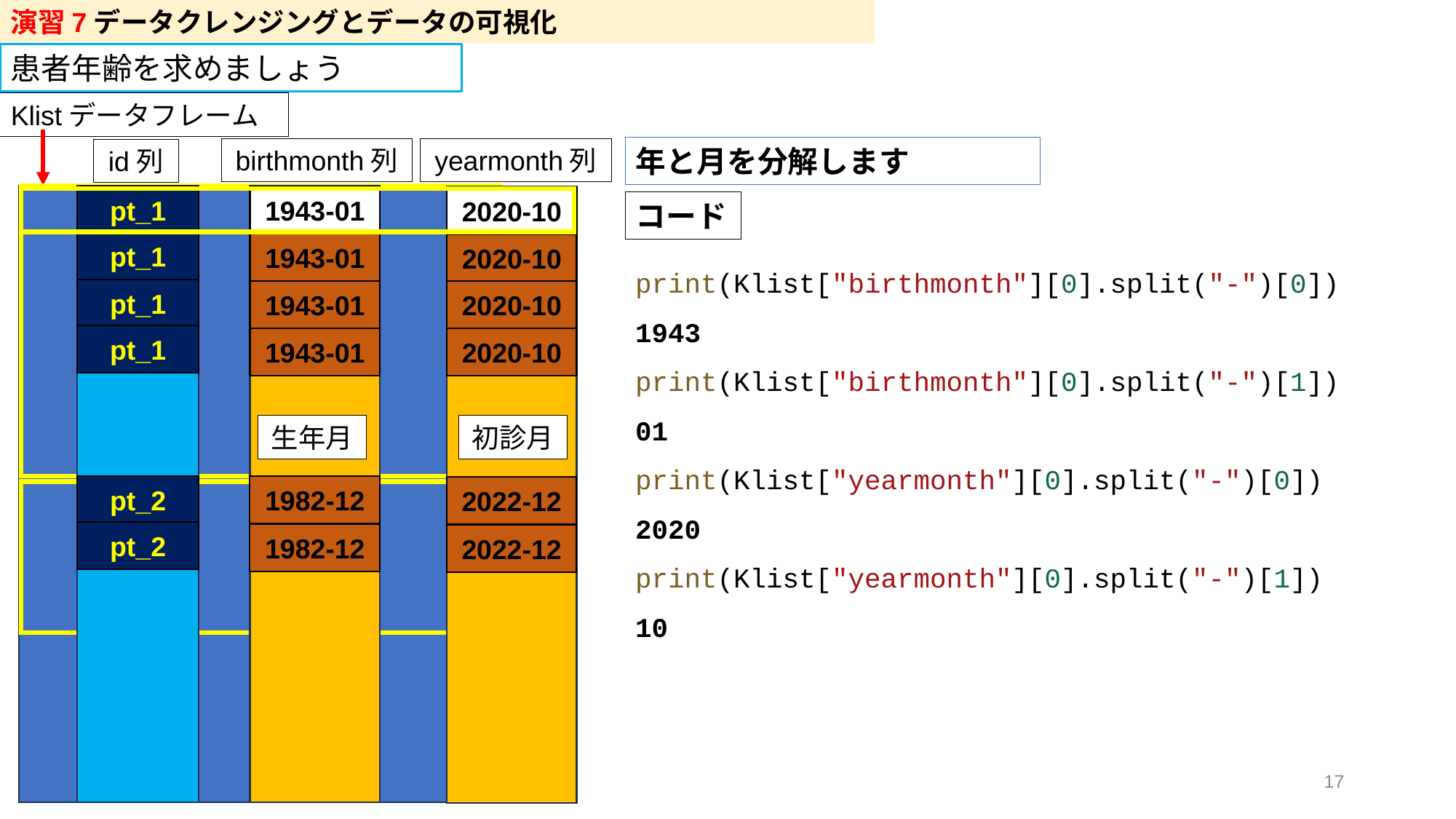

演習7データクレンジングとデータの可視化
患者年齢を求めましょう
Klistデータフレーム
年と月を分解します
birthmonth列
yearmonth列
id列

pt_1
1943-01

2020-10

コード
pt_1
1943-01
2020-10
print(Klist["birthmonth"][0].split("-")[0])
1943
print(Klist["birthmonth"][0].split("-")[1])
01
print(Klist["yearmonth"][0].split("-")[0])
2020
print(Klist["yearmonth"][0].split("-")[1])
10
pt_1
1943-01
2020-10
pt_1
1943-01
2020-10
生年月
初診月
pt_2
1982-12
2022-12

pt_2
1982-12
2022-12
17